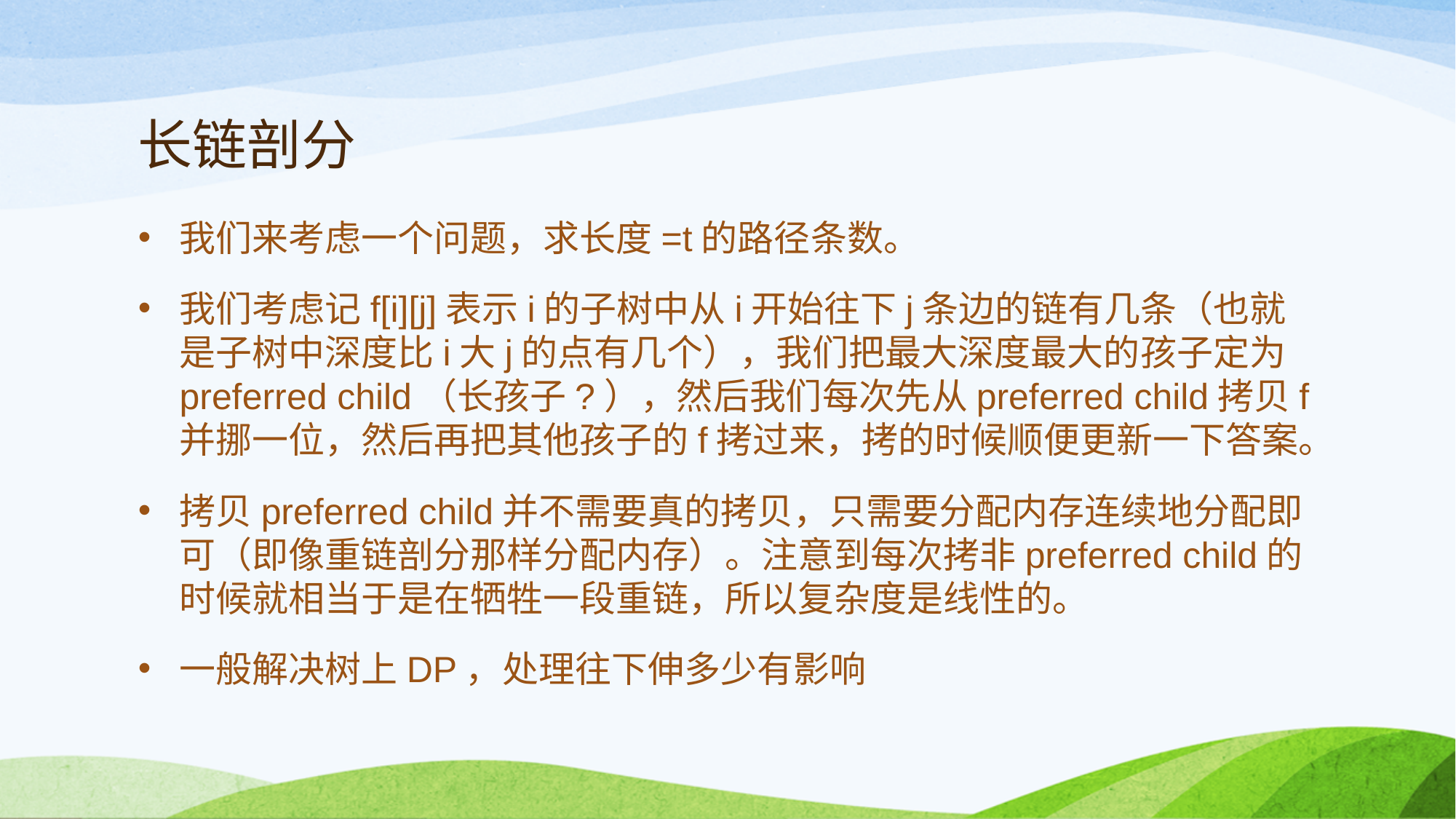

# 长链剖分
我们来考虑一个问题，求长度=t的路径条数。
我们考虑记f[i][j]表示i的子树中从i开始往下j条边的链有几条（也就是子树中深度比i大j的点有几个），我们把最大深度最大的孩子定为preferred child（长孩子?），然后我们每次先从preferred child拷贝f并挪一位，然后再把其他孩子的f拷过来，拷的时候顺便更新一下答案。
拷贝preferred child并不需要真的拷贝，只需要分配内存连续地分配即可（即像重链剖分那样分配内存）。注意到每次拷非preferred child的时候就相当于是在牺牲一段重链，所以复杂度是线性的。
一般解决树上DP，处理往下伸多少有影响